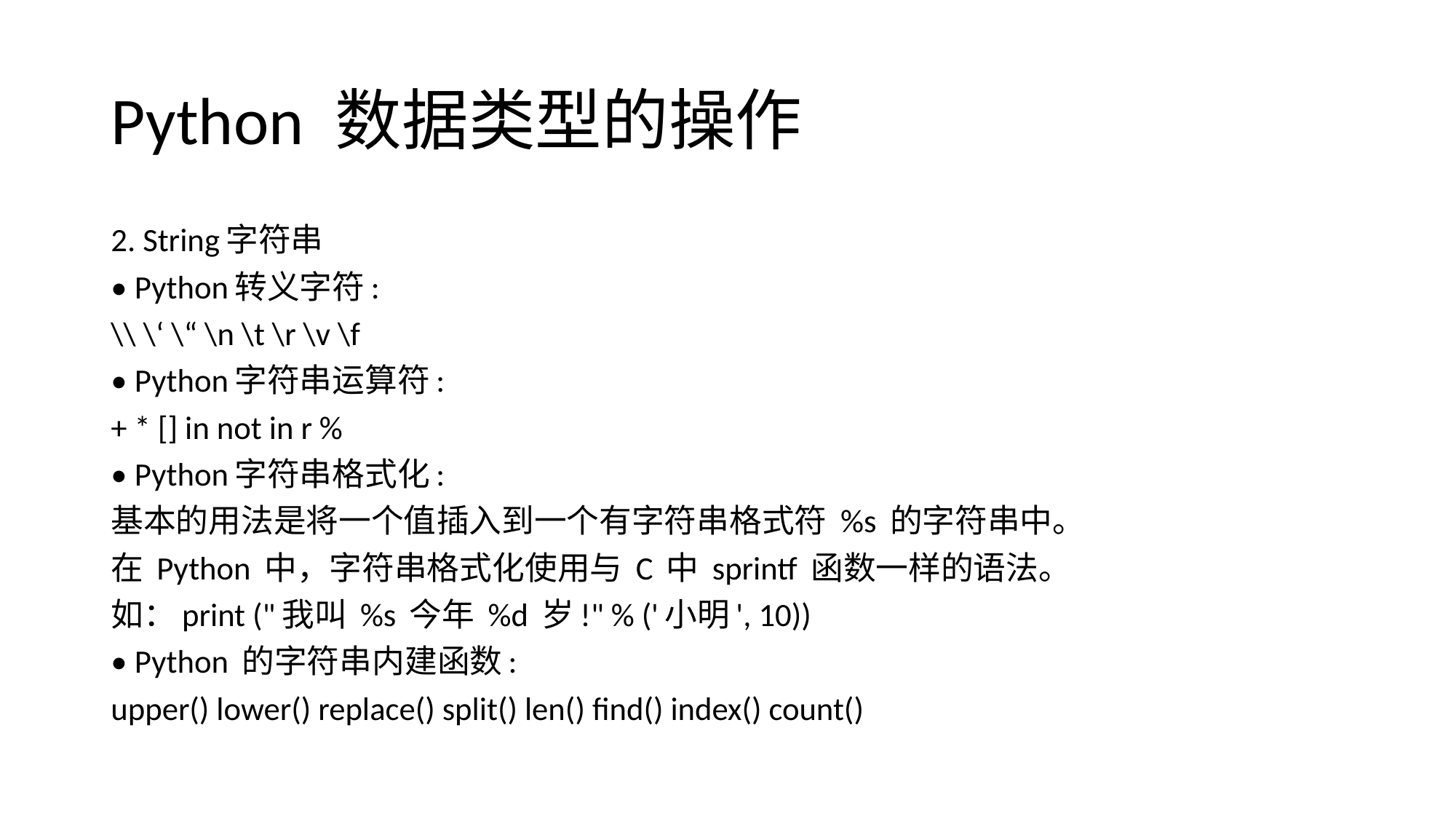

# Python 数据类型的操作
2. String字符串
• Python转义字符:
\\ \‘ \“ \n \t \r \v \f
• Python字符串运算符:
+ * [] in not in r %
• Python字符串格式化:
基本的用法是将一个值插入到一个有字符串格式符 %s 的字符串中。
在 Python 中，字符串格式化使用与 C 中 sprintf 函数一样的语法。
如：print ("我叫 %s 今年 %d 岁!" % ('小明', 10))
• Python 的字符串内建函数:
upper() lower() replace() split() len() find() index() count()